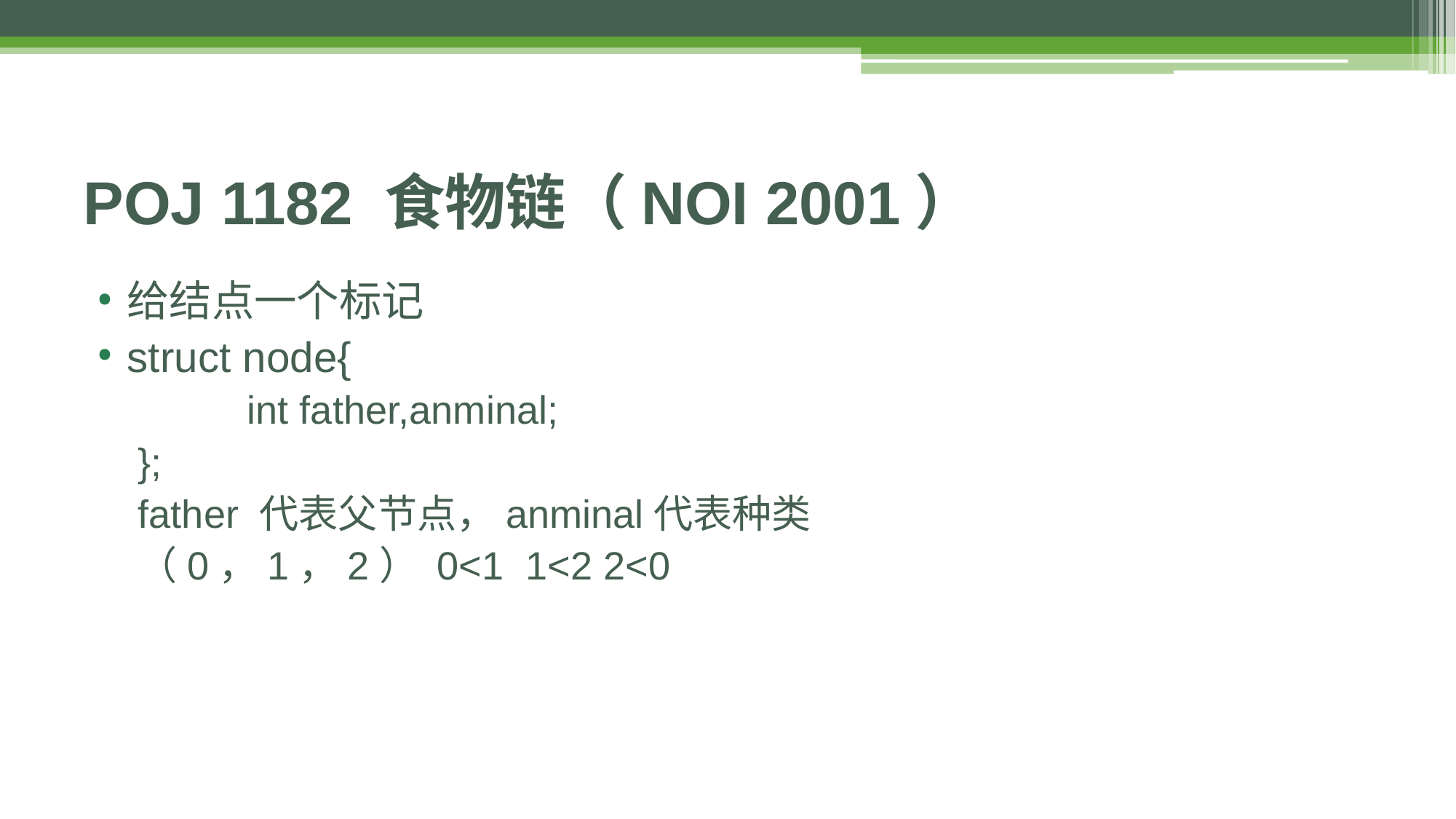

# POJ 1182 食物链（NOI 2001）
给结点一个标记
struct node{
	int father,anminal;
};
father 代表父节点，anminal代表种类
（0，1，2） 0<1  1<2 2<0